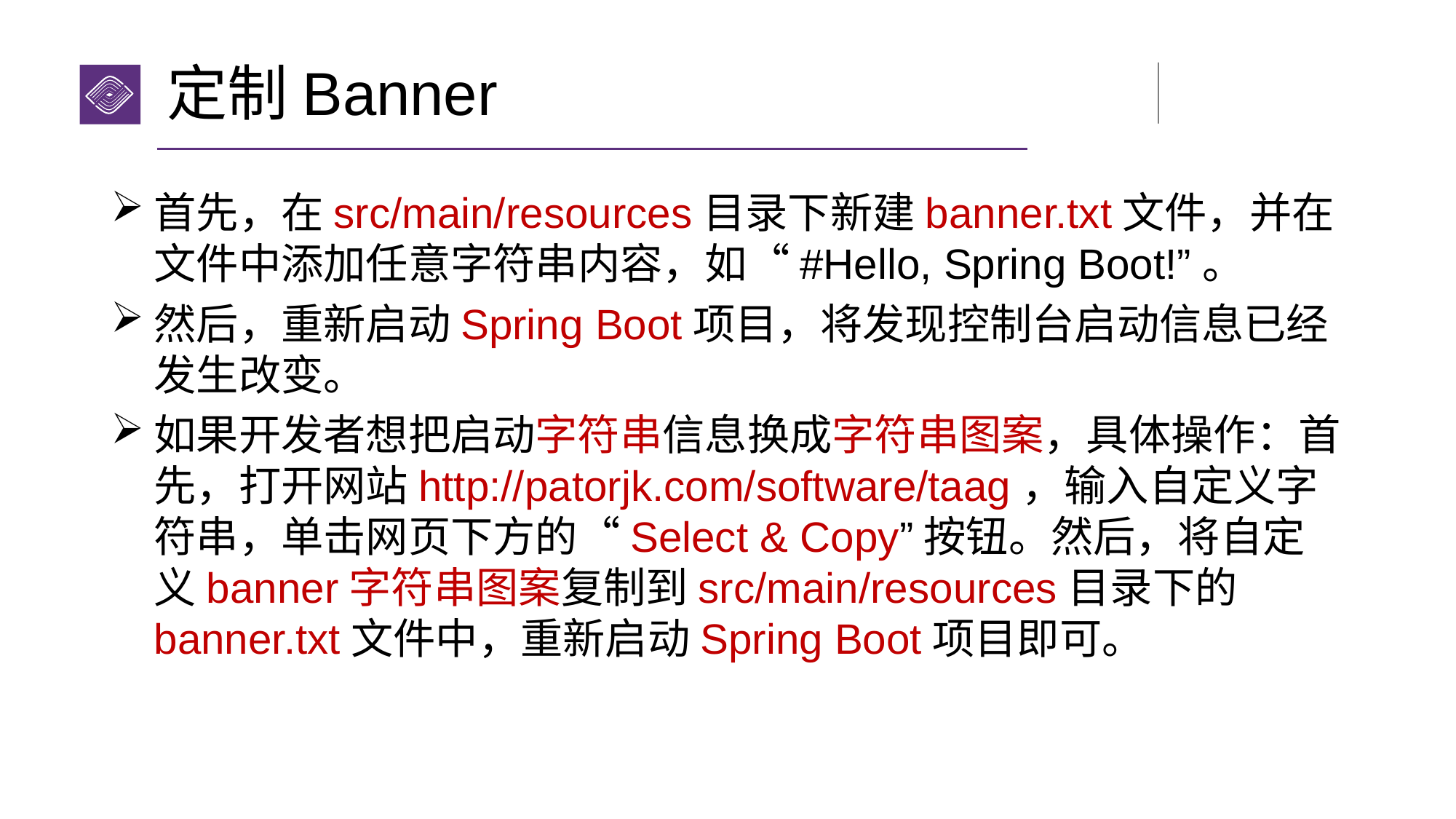

# 定制Banner
首先，在src/main/resources目录下新建banner.txt文件，并在文件中添加任意字符串内容，如“#Hello, Spring Boot!”。
然后，重新启动Spring Boot项目，将发现控制台启动信息已经发生改变。
如果开发者想把启动字符串信息换成字符串图案，具体操作：首先，打开网站http://patorjk.com/software/taag，输入自定义字符串，单击网页下方的“Select & Copy”按钮。然后，将自定义banner字符串图案复制到src/main/resources目录下的banner.txt文件中，重新启动Spring Boot项目即可。
12